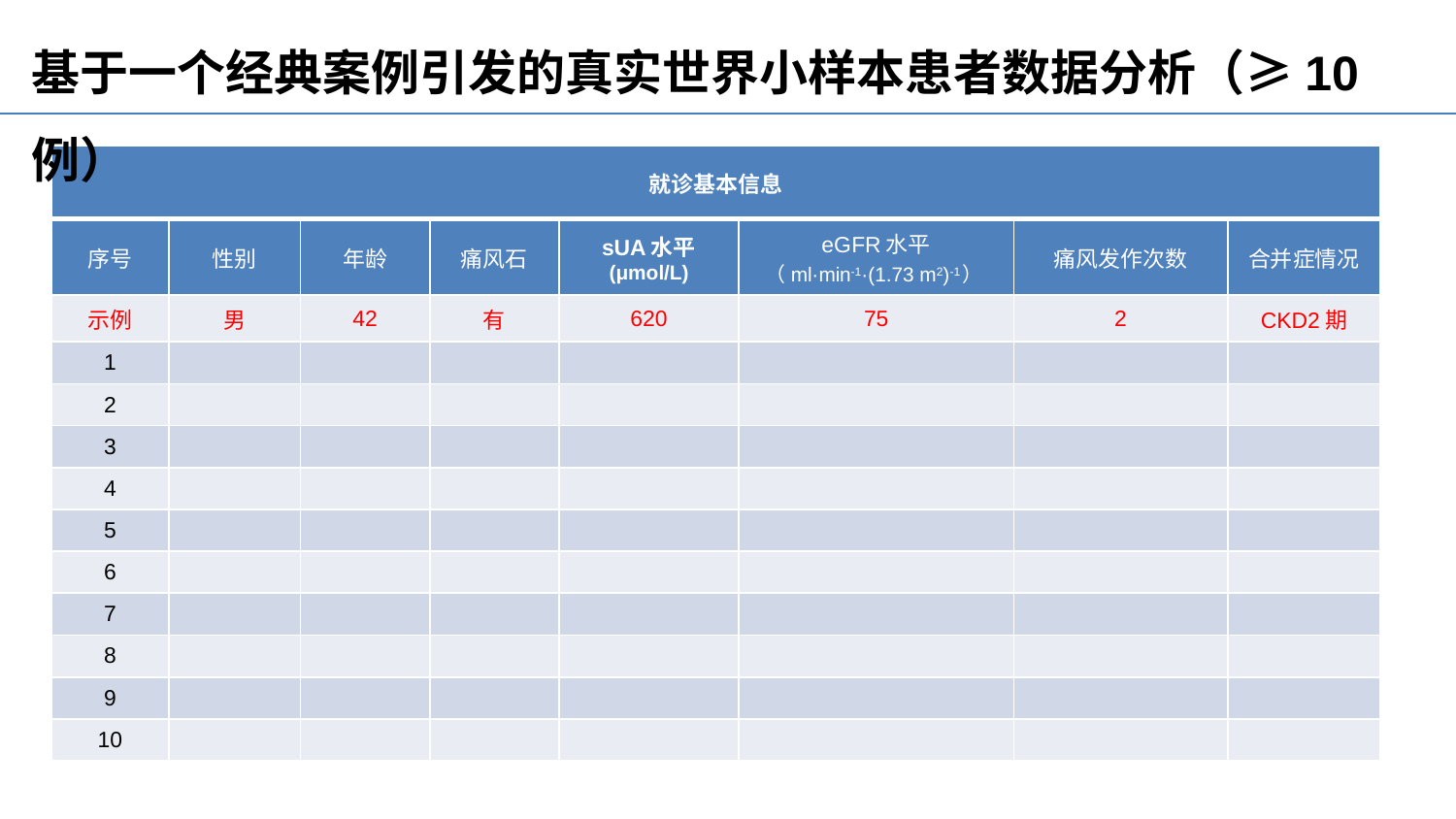

基于一个经典案例引发的真实世界小样本患者数据分析（≥10例）
| 就诊基本信息 |  |  |  |  |  |  |  |
| --- | --- | --- | --- | --- | --- | --- | --- |
| 序号 | 性别 | 年龄 | 痛风石 | sUA水平 (μmol/L) | eGFR水平 （ml·min-1·(1.73 m2)-1） | 痛风发作次数 | 合并症情况 |
| 示例 | 男 | 42 | 有 | 620 | 75 | 2 | CKD2期 |
| 1 |  |  |  |  |  |  |  |
| 2 |  |  |  |  |  |  |  |
| 3 |  |  |  |  |  |  |  |
| 4 |  |  |  |  |  |  |  |
| 5 |  |  |  |  |  |  |  |
| 6 |  |  |  |  |  |  |  |
| 7 |  |  |  |  |  |  |  |
| 8 |  |  |  |  |  |  |  |
| 9 |  |  |  |  |  |  |  |
| 10 |  |  |  |  |  |  |  |